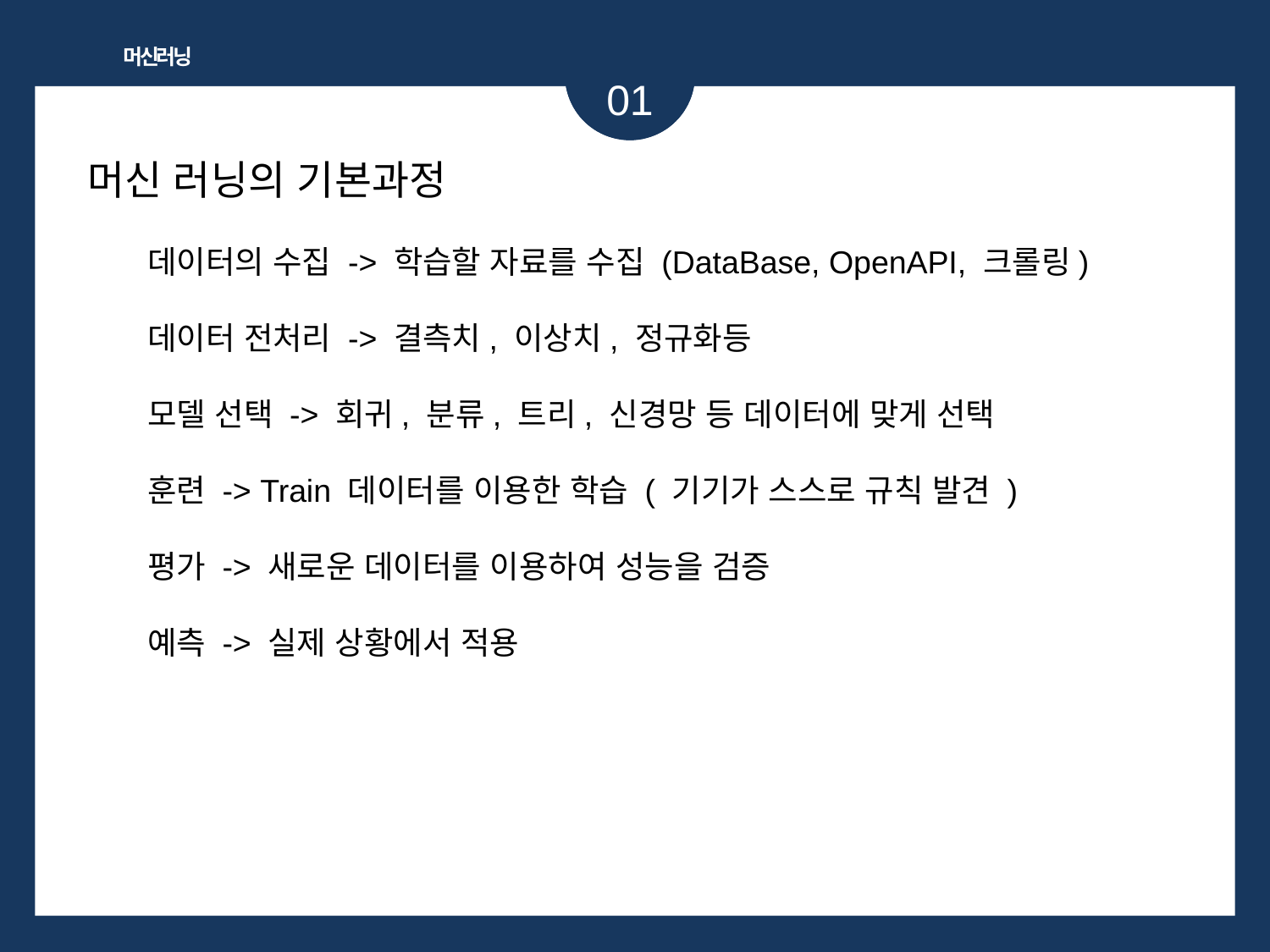

머신러닝
01
머신 러닝의 기본과정
데이터의 수집 -> 학습할 자료를 수집 (DataBase, OpenAPI, 크롤링)

데이터 전처리 -> 결측치, 이상치, 정규화등

모델 선택 -> 회귀, 분류, 트리, 신경망 등 데이터에 맞게 선택

훈련 -> Train 데이터를 이용한 학습 ( 기기가 스스로 규칙 발견 )

평가 -> 새로운 데이터를 이용하여 성능을 검증

예측 -> 실제 상황에서 적용